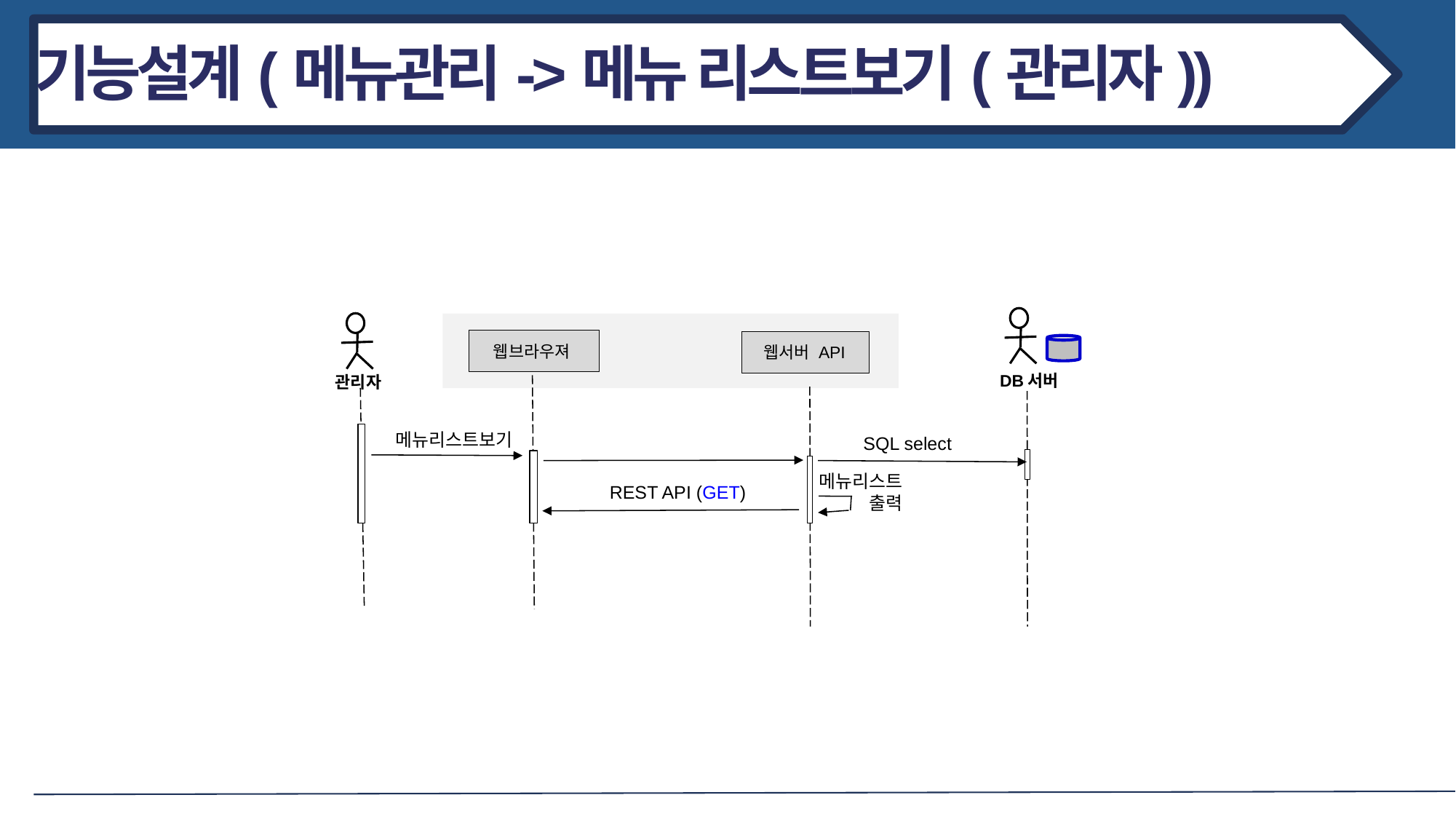

기능설계(메뉴관리->메뉴 리스트보기(관리자))

웹브라우져
웹서버 API
DB서버
관리자
메뉴리스트보기

 SQL select

메뉴리스트
출력
REST API (GET)